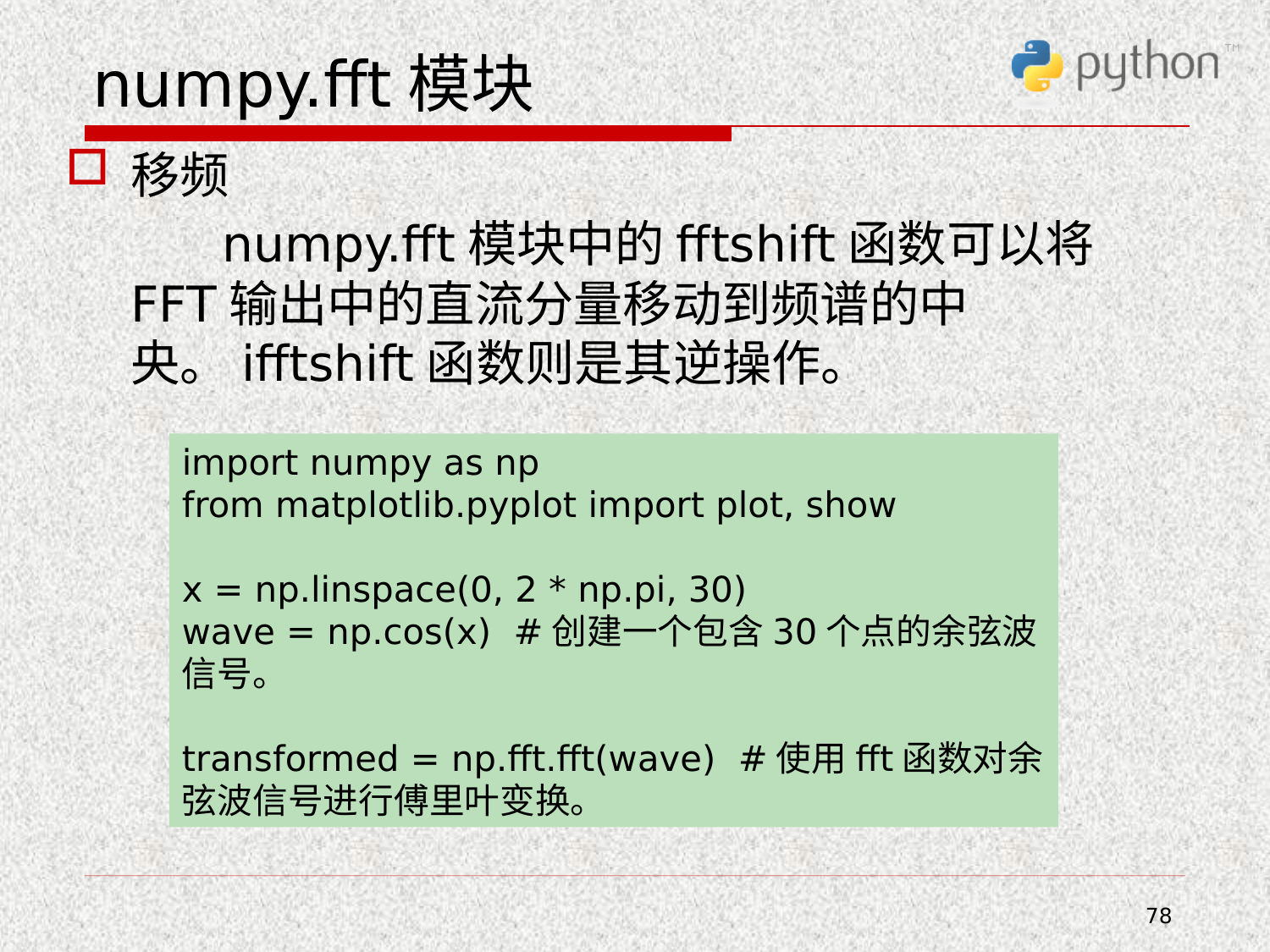

# numpy.fft模块
移频
          numpy.fft模块中的fftshift函数可以将FFT输出中的直流分量移动到频谱的中央。ifftshift函数则是其逆操作。

import numpy as np
from matplotlib.pyplot import plot, show

x = np.linspace(0, 2 * np.pi, 30)
wave = np.cos(x)  #创建一个包含30个点的余弦波信号。

transformed = np.fft.fft(wave)  #使用fft函数对余弦波信号进行傅里叶变换。
78